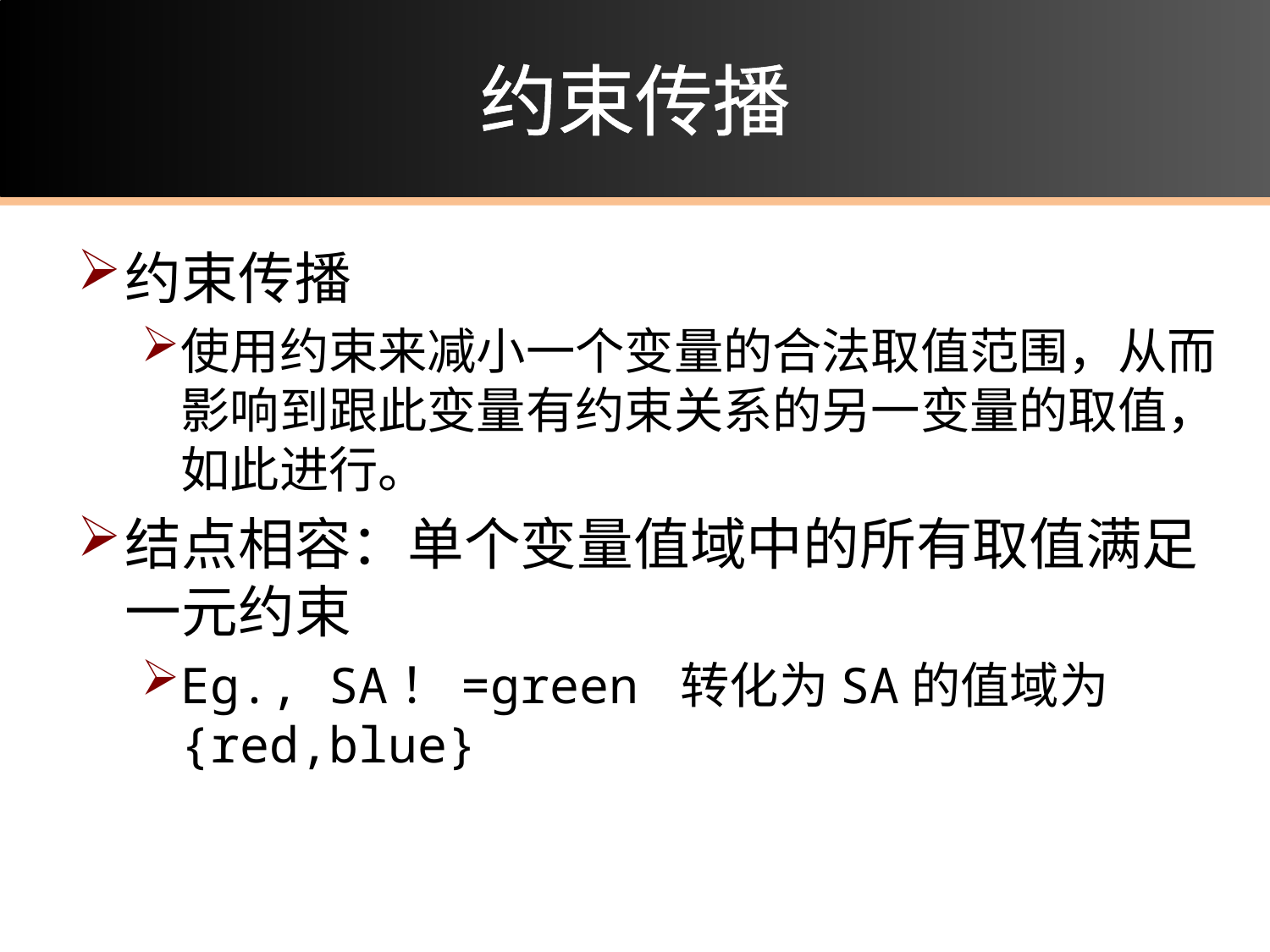

# 约束传播
约束传播
使用约束来减小一个变量的合法取值范围，从而影响到跟此变量有约束关系的另一变量的取值，如此进行。
结点相容：单个变量值域中的所有取值满足一元约束
Eg., SA！=green 转化为SA的值域为{red,blue}